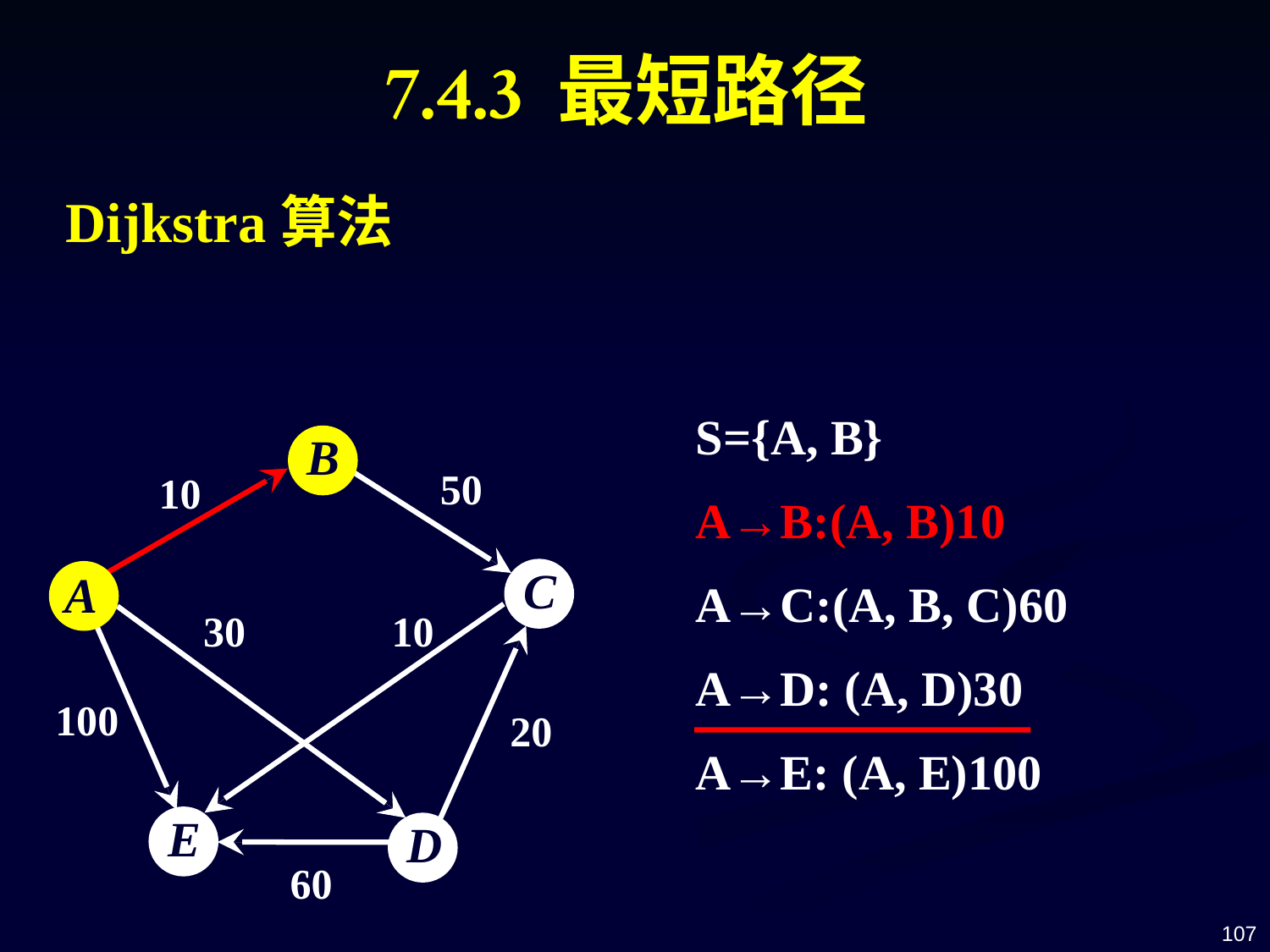

# 7.4.3 最短路径
Dijkstra算法
S={A, B}
A→B:(A, B)10
A→C:(A, B, C)60
A→D: (A, D)30
A→E: (A, E)100
B

50
10

C
A

30
10

100
20

E
D

60
107